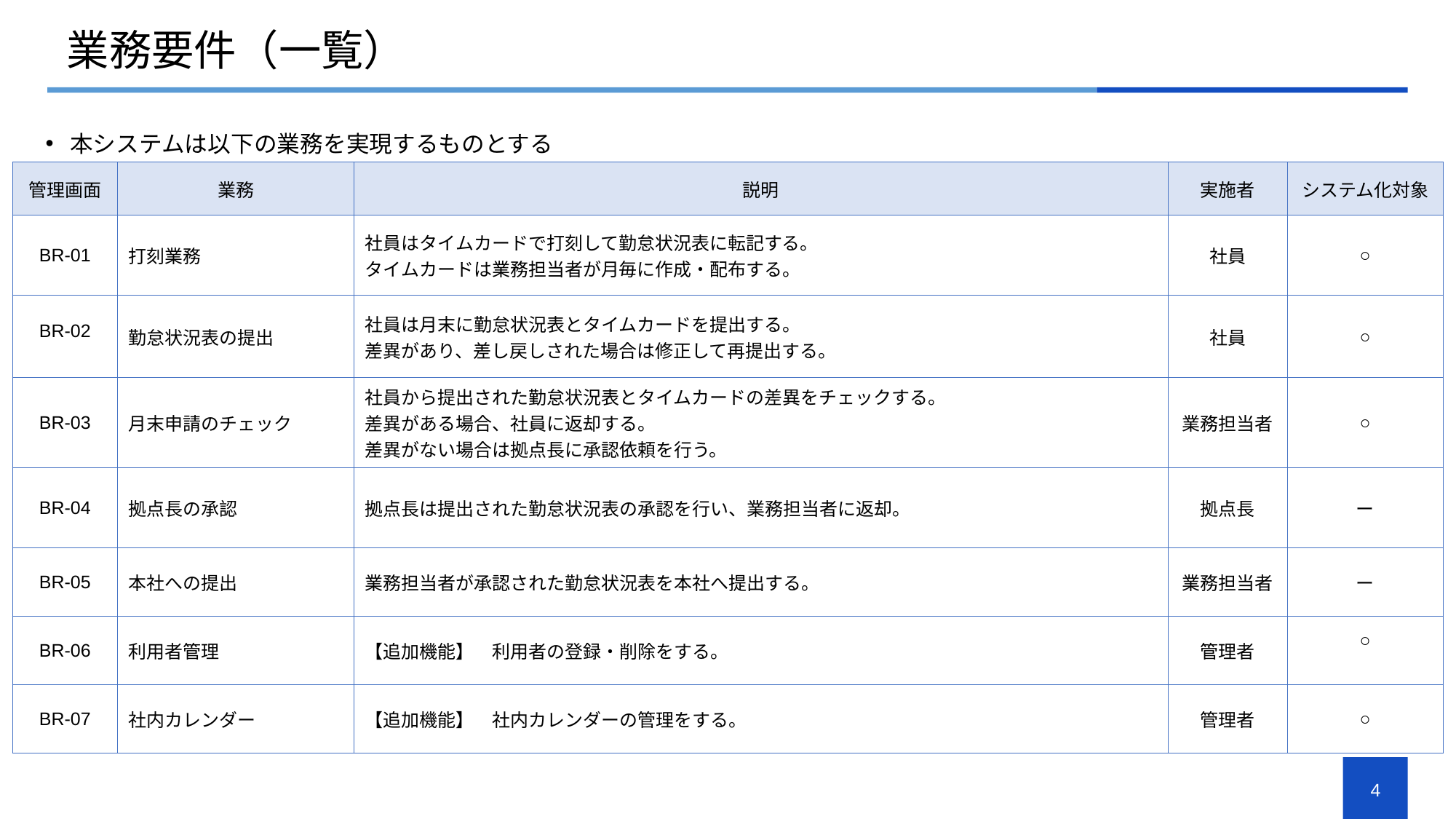

# 業務要件（一覧）

本システムは以下の業務を実現するものとする
| 管理画面 | 業務 | 説明 | 実施者 | システム化対象 |
| --- | --- | --- | --- | --- |
| BR-01 | 打刻業務 | 社員はタイムカードで打刻して勤怠状況表に転記する。 タイムカードは業務担当者が月毎に作成・配布する。 | 社員 | ○ |
| BR-02 | 勤怠状況表の提出 | 社員は月末に勤怠状況表とタイムカードを提出する。 差異があり、差し戻しされた場合は修正して再提出する。 | 社員 | ○ |
| BR-03 | 月末申請のチェック | 社員から提出された勤怠状況表とタイムカードの差異をチェックする。 差異がある場合、社員に返却する。 差異がない場合は拠点長に承認依頼を行う。 | 業務担当者 | ○ |
| BR-04 | 拠点長の承認 | 拠点長は提出された勤怠状況表の承認を行い、業務担当者に返却。 | 拠点長 | ー |
| BR-05 | 本社への提出 | 業務担当者が承認された勤怠状況表を本社へ提出する。 | 業務担当者 | ー |
| BR-06 | 利用者管理 | 【追加機能】　利用者の登録・削除をする。 | 管理者 | ○ |
| BR-07 | 社内カレンダー | 【追加機能】　社内カレンダーの管理をする。 | 管理者 | ○ |
4